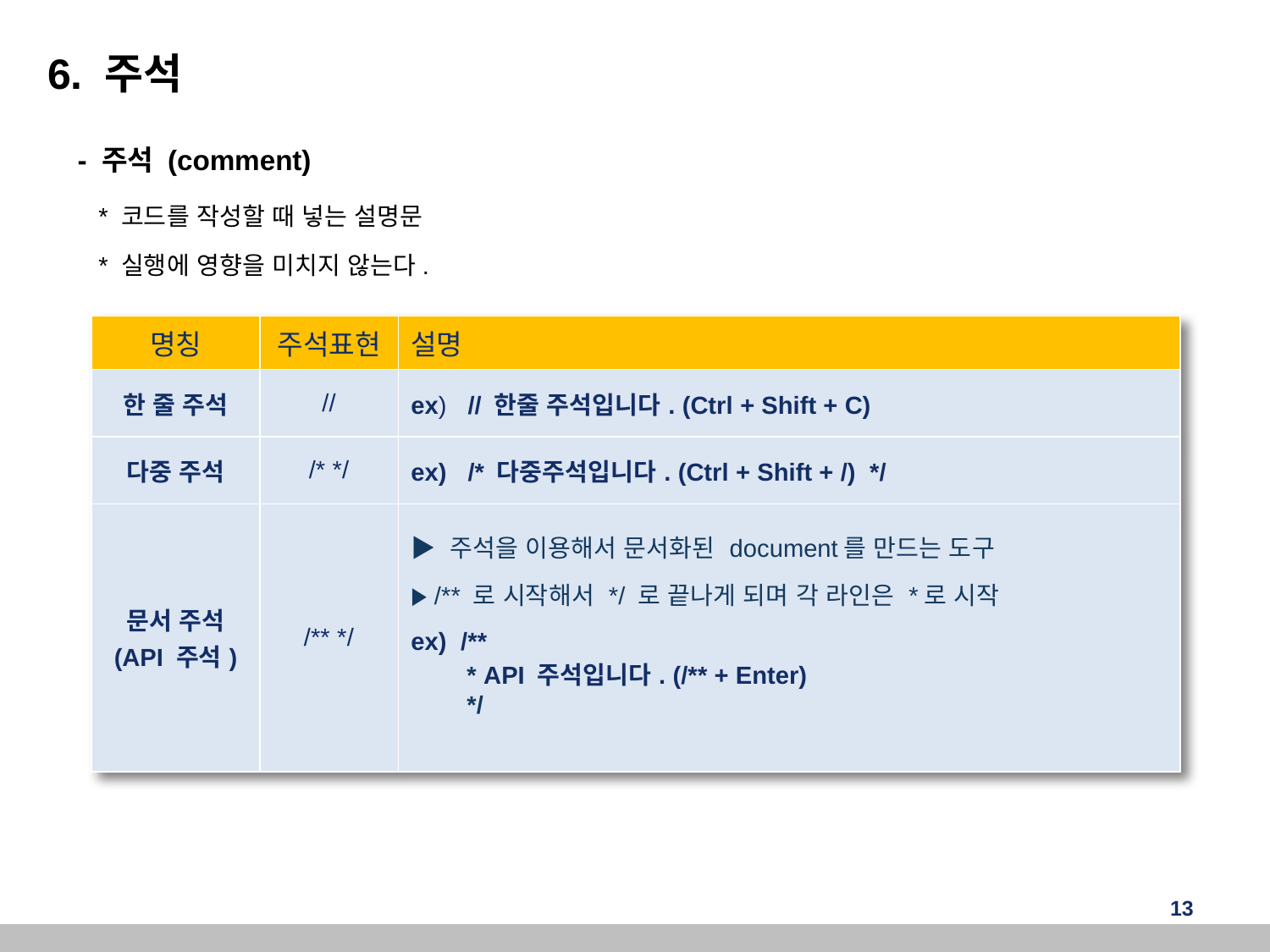

6. 주석
- 주석 (comment)

   * 코드를 작성할 때 넣는 설명문

   * 실행에 영향을 미치지 않는다.
| 명칭 | 주석표현 | 설명 |
| --- | --- | --- |
| 한 줄 주석 | // | ex) // 한줄 주석입니다. (Ctrl + Shift + C) |
| 다중 주석 | /\* \*/ | ex) /\* 다중주석입니다. (Ctrl + Shift + /) \*/ |
| 문서 주석 (API 주석) | /\*\* \*/ | ▶ 주석을 이용해서 문서화된 document를 만드는 도구 ▶ /\*\* 로 시작해서 \*/ 로 끝나게 되며 각 라인은 \*로 시작 ex) /\*\* \* API 주석입니다. (/\*\* + Enter) \*/ |
13